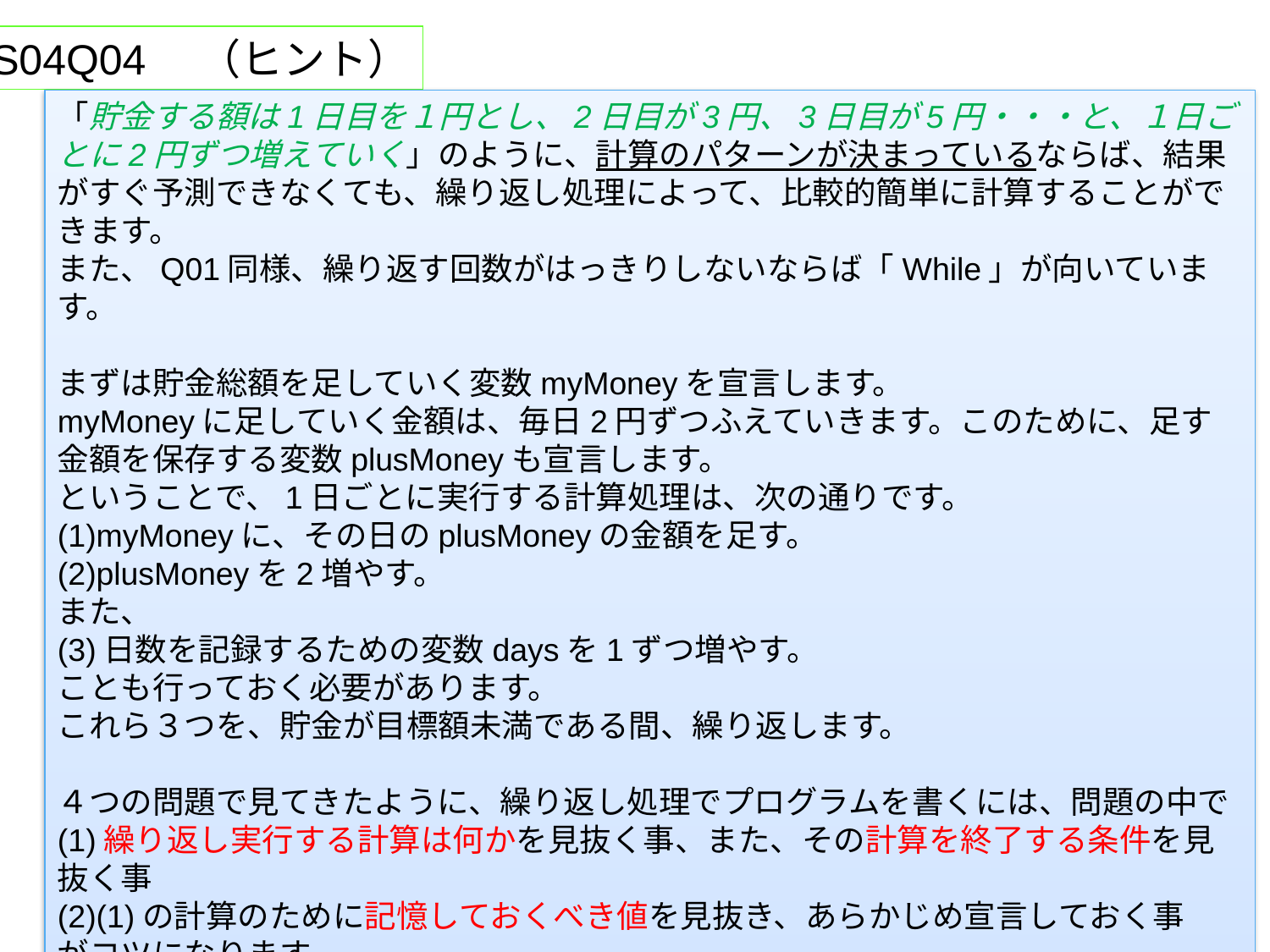

S04Q04　（ヒント）
「貯金する額は1日目を１円とし、2日目が3円、3日目が5円・・・と、１日ごとに2円ずつ増えていく」のように、計算のパターンが決まっているならば、結果がすぐ予測できなくても、繰り返し処理によって、比較的簡単に計算することができます。
また、Q01同様、繰り返す回数がはっきりしないならば「While」が向いています。

まずは貯金総額を足していく変数myMoneyを宣言します。
myMoneyに足していく金額は、毎日2円ずつふえていきます。このために、足す金額を保存する変数plusMoneyも宣言します。
ということで、1日ごとに実行する計算処理は、次の通りです。
(1)myMoneyに、その日のplusMoneyの金額を足す。
(2)plusMoneyを2増やす。
また、
(3)日数を記録するための変数daysを1ずつ増やす。
ことも行っておく必要があります。
これら３つを、貯金が目標額未満である間、繰り返します。

４つの問題で見てきたように、繰り返し処理でプログラムを書くには、問題の中で
(1)繰り返し実行する計算は何かを見抜く事、また、その計算を終了する条件を見抜く事
(2)(1)の計算のために記憶しておくべき値を見抜き、あらかじめ宣言しておく事
がコツになります。
そして、繰り返し処理では、(2)の各値を毎回更新できるのがポイントです。